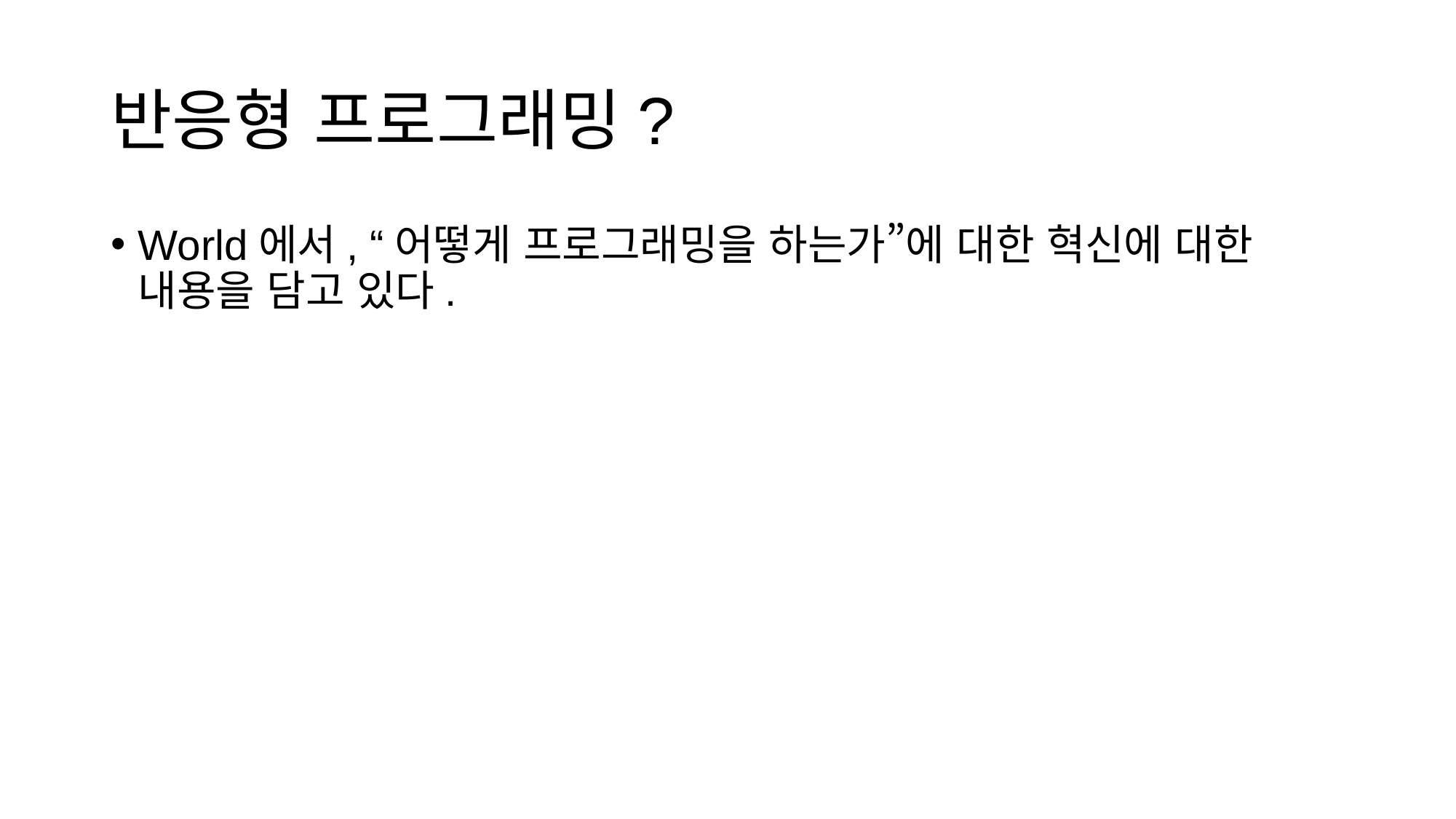

# 반응형 프로그래밍?
World에서, “어떻게 프로그래밍을 하는가”에 대한 혁신에 대한 내용을 담고 있다.